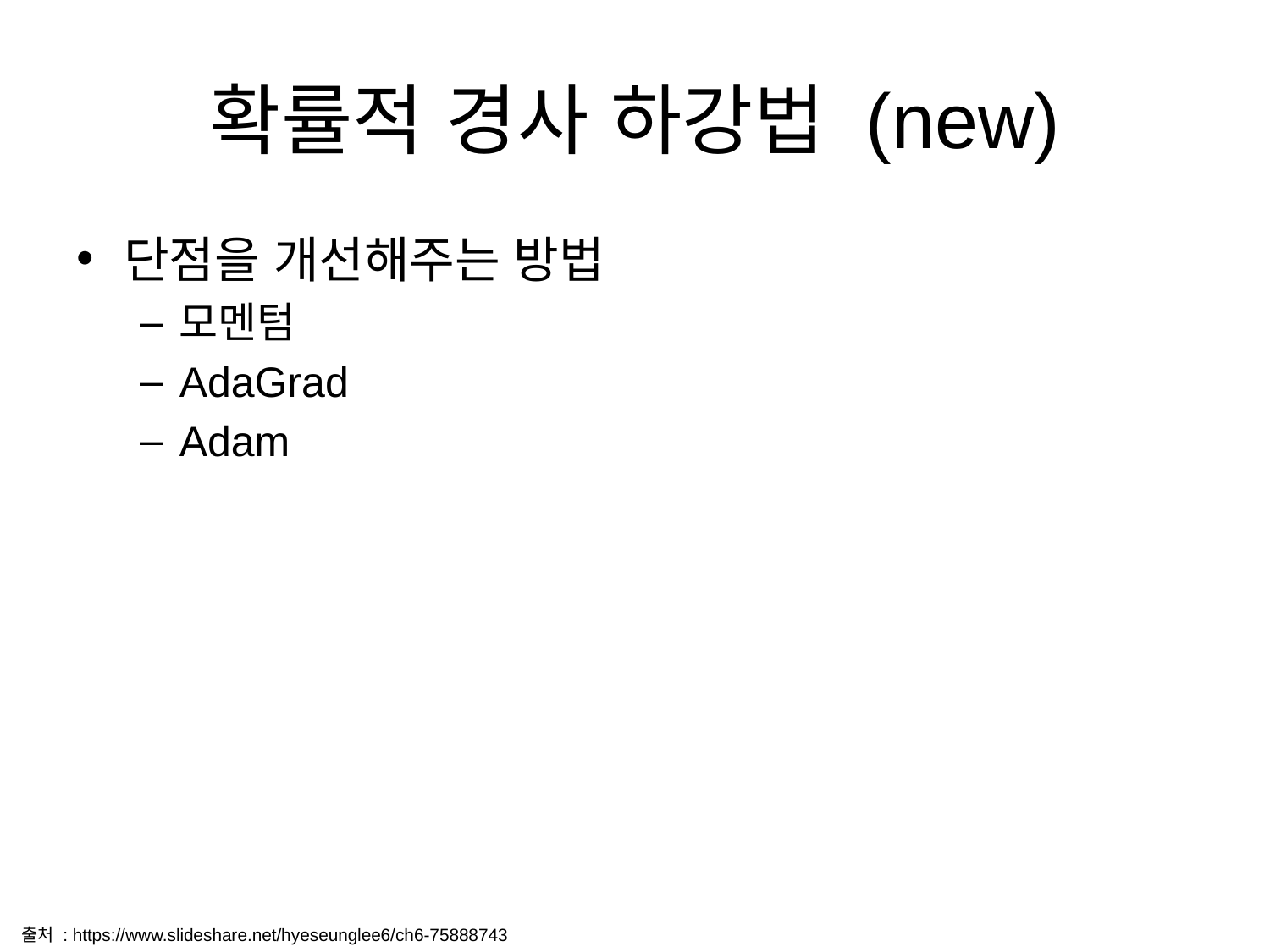

# 확률적 경사 하강법 (new)
단점을 개선해주는 방법
모멘텀
AdaGrad
Adam

출처 : https://www.slideshare.net/hyeseunglee6/ch6-75888743